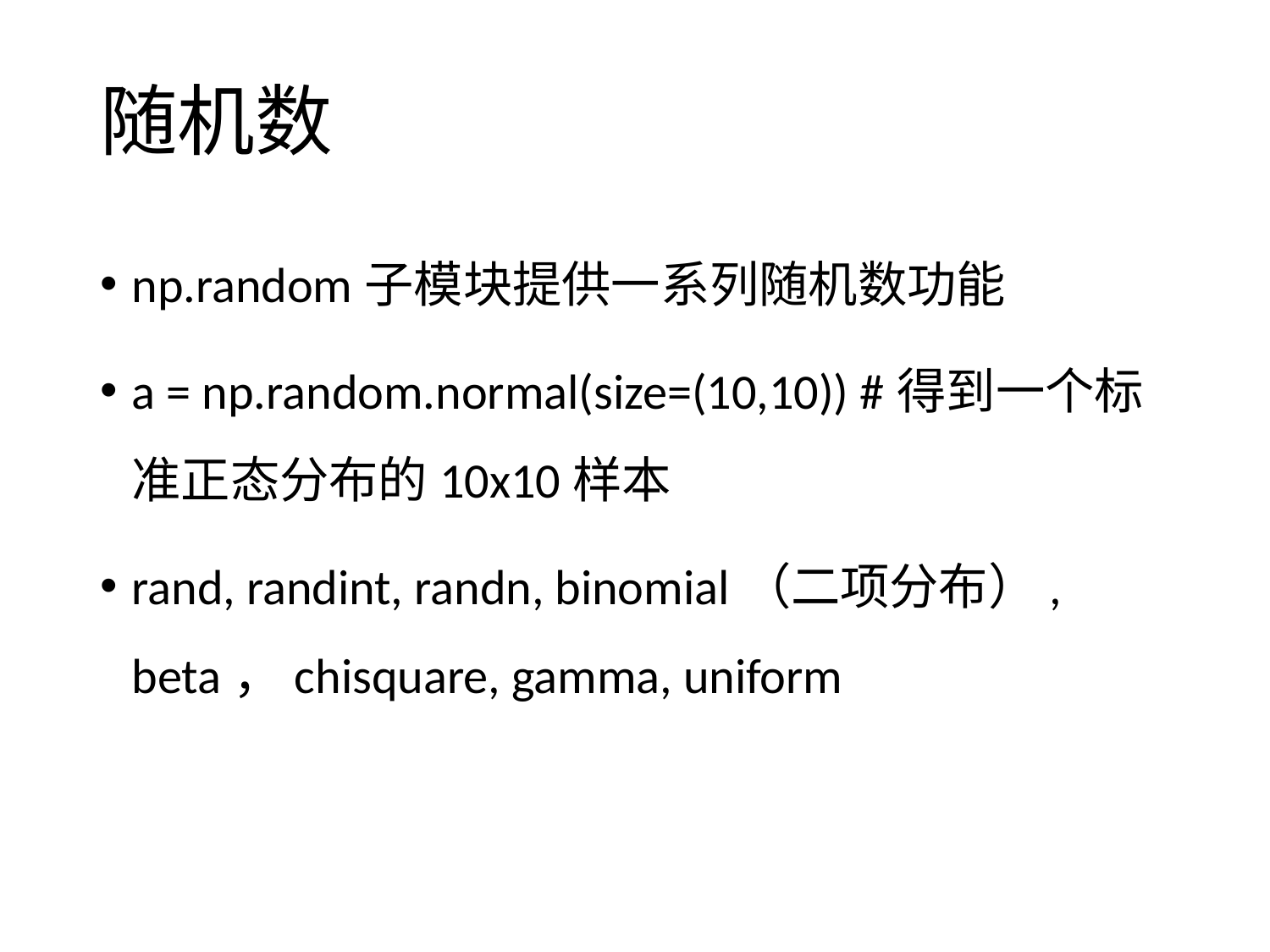

# 随机数
np.random子模块提供一系列随机数功能
a = np.random.normal(size=(10,10)) #得到一个标准正态分布的10x10样本
rand, randint, randn, binomial（二项分布）, beta，chisquare, gamma, uniform